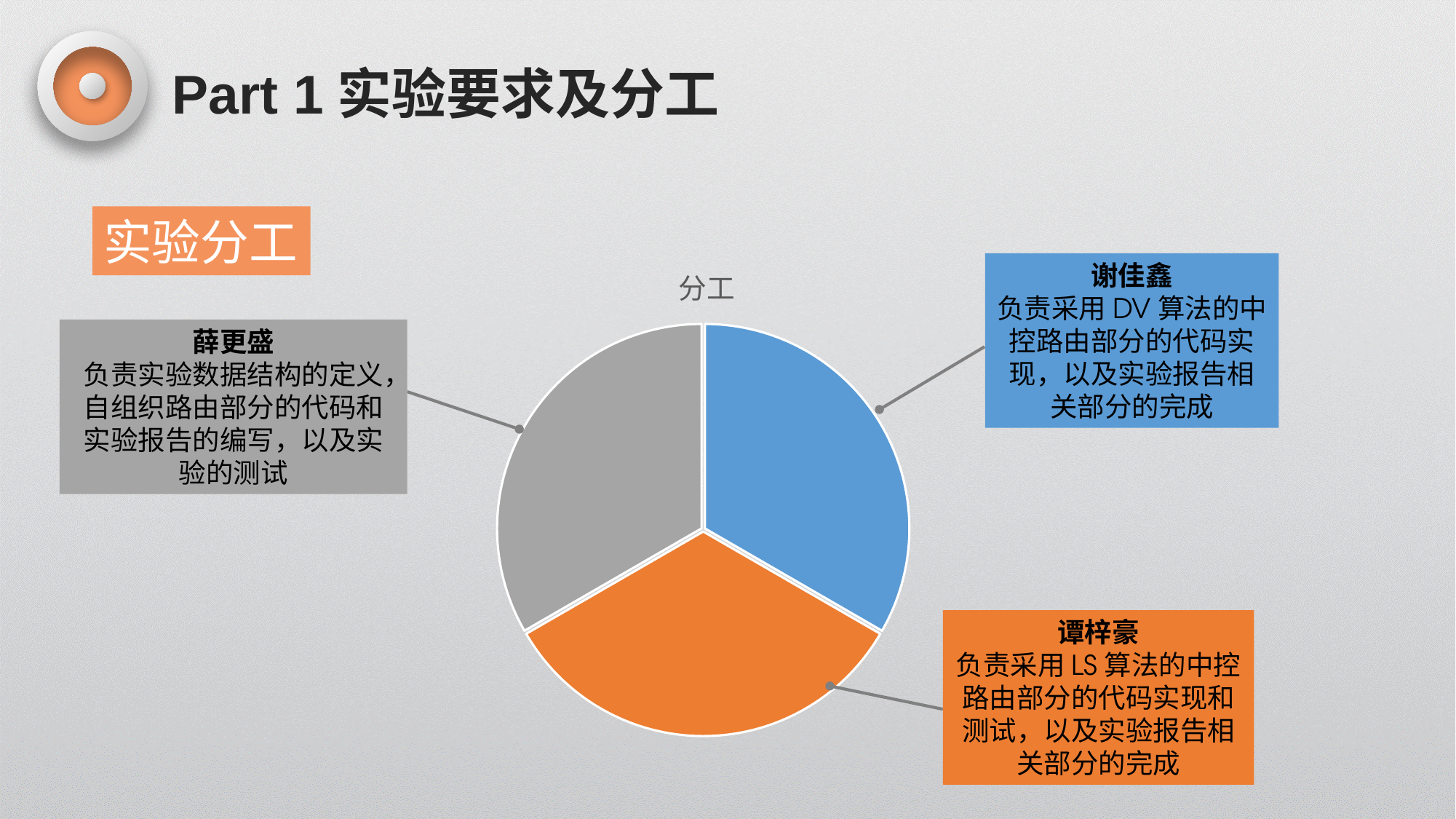

Part 1实验要求及分工
实验分工

### Chart: 分工

| Category | 销售额 |
|---|---|
| A | 60.0 |
| B | 60.0 |
| C | 60.0 |
谢佳鑫
负责采用DV算法的中控路由部分的代码实现，以及实验报告相关部分的完成
薛更盛
负责实验数据结构的定义，自组织路由部分的代码和实验报告的编写，以及实验的测试
谭梓豪
负责采用LS算法的中控路由部分的代码实现和测试，以及实验报告相关部分的完成